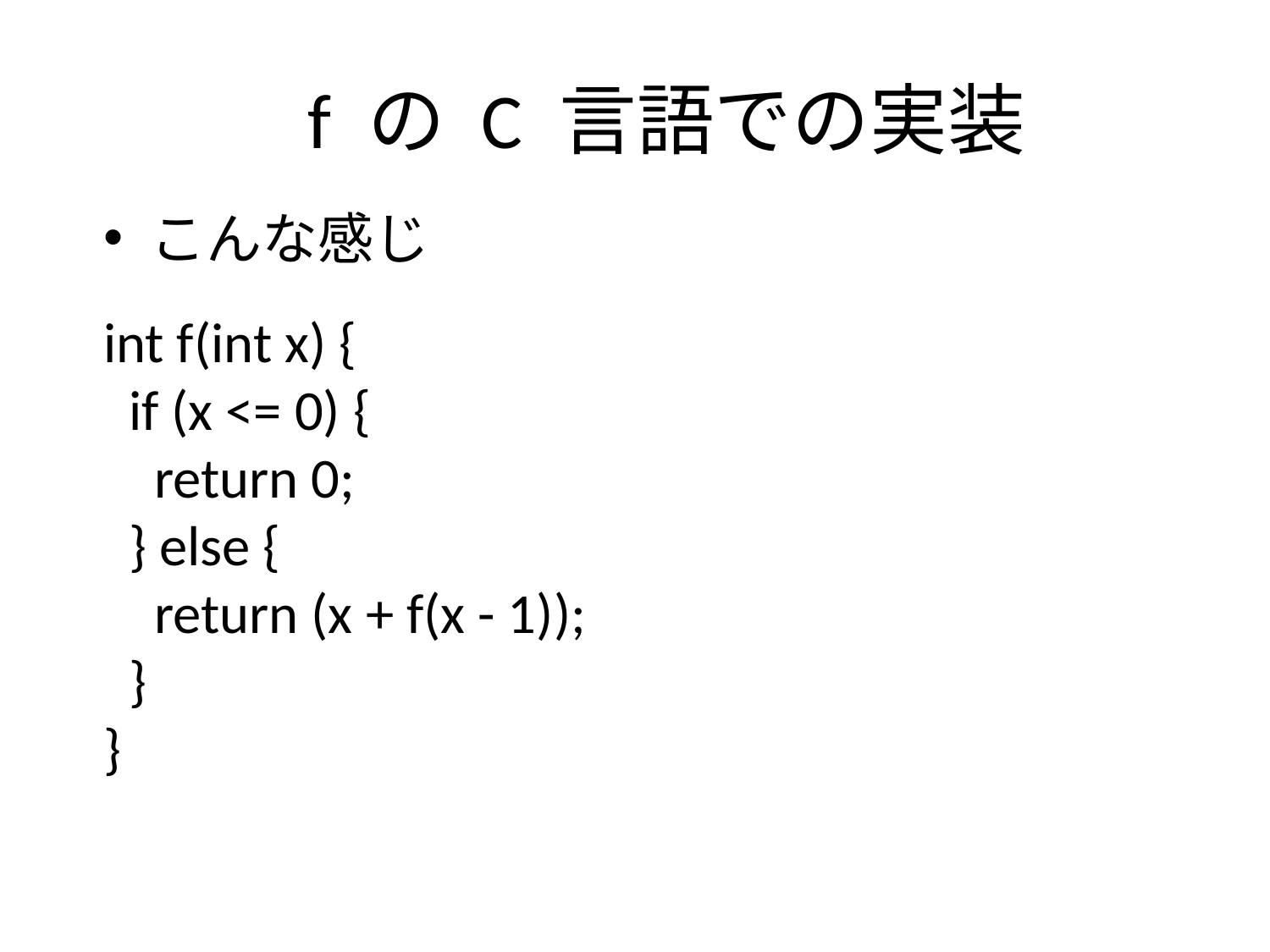

# f の C 言語での実装
こんな感じ
int f(int x) {
  if (x <= 0) {
    return 0;
  } else {
    return (x + f(x - 1));
  }
}